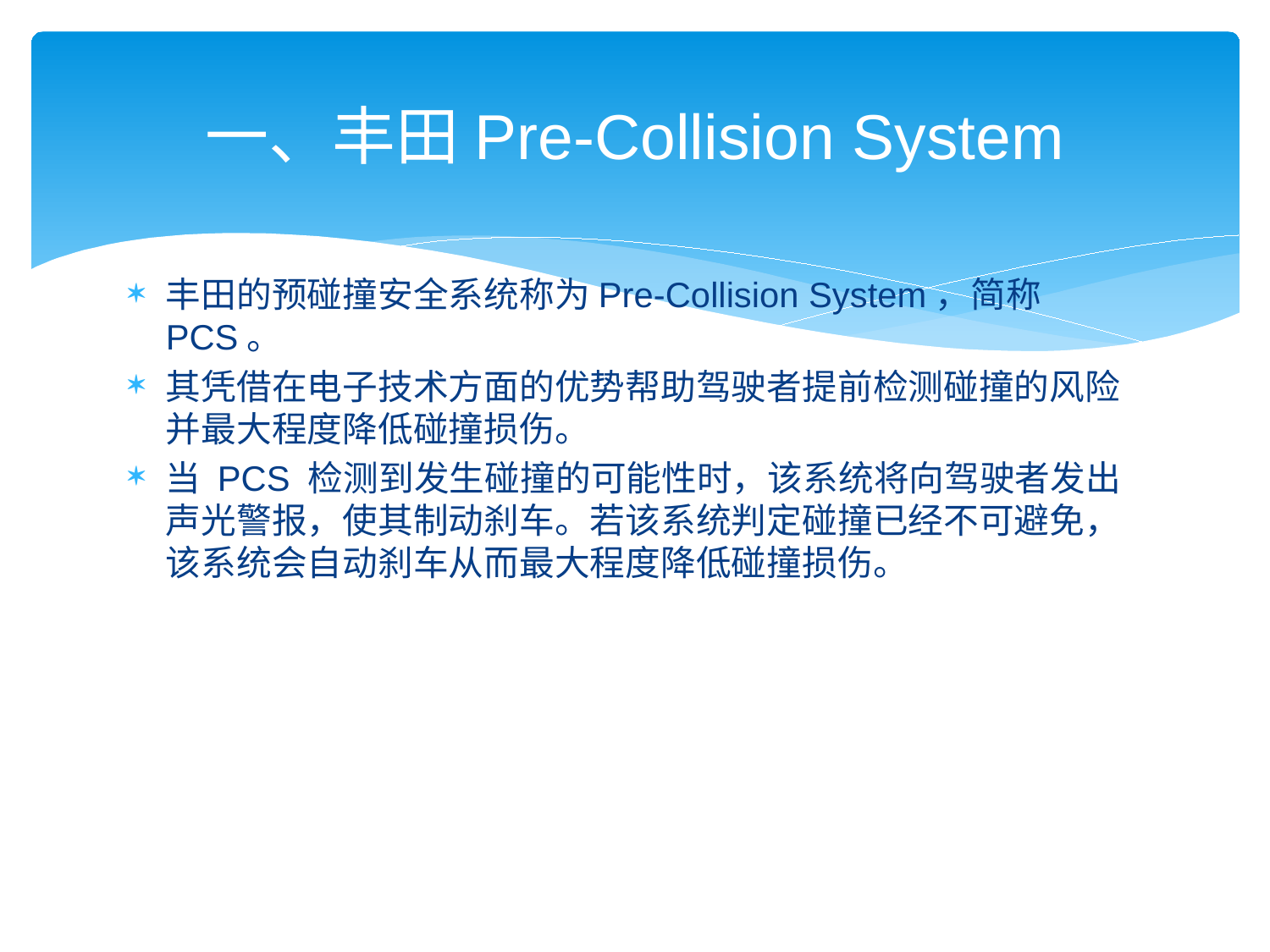

# 一、丰田Pre-Collision System
丰田的预碰撞安全系统称为Pre-Collision System，简称PCS。
其凭借在电子技术方面的优势帮助驾驶者提前检测碰撞的风险并最大程度降低碰撞损伤。
当 PCS 检测到发生碰撞的可能性时，该系统将向驾驶者发出声光警报，使其制动刹车。若该系统判定碰撞已经不可避免，该系统会自动刹车从而最大程度降低碰撞损伤。